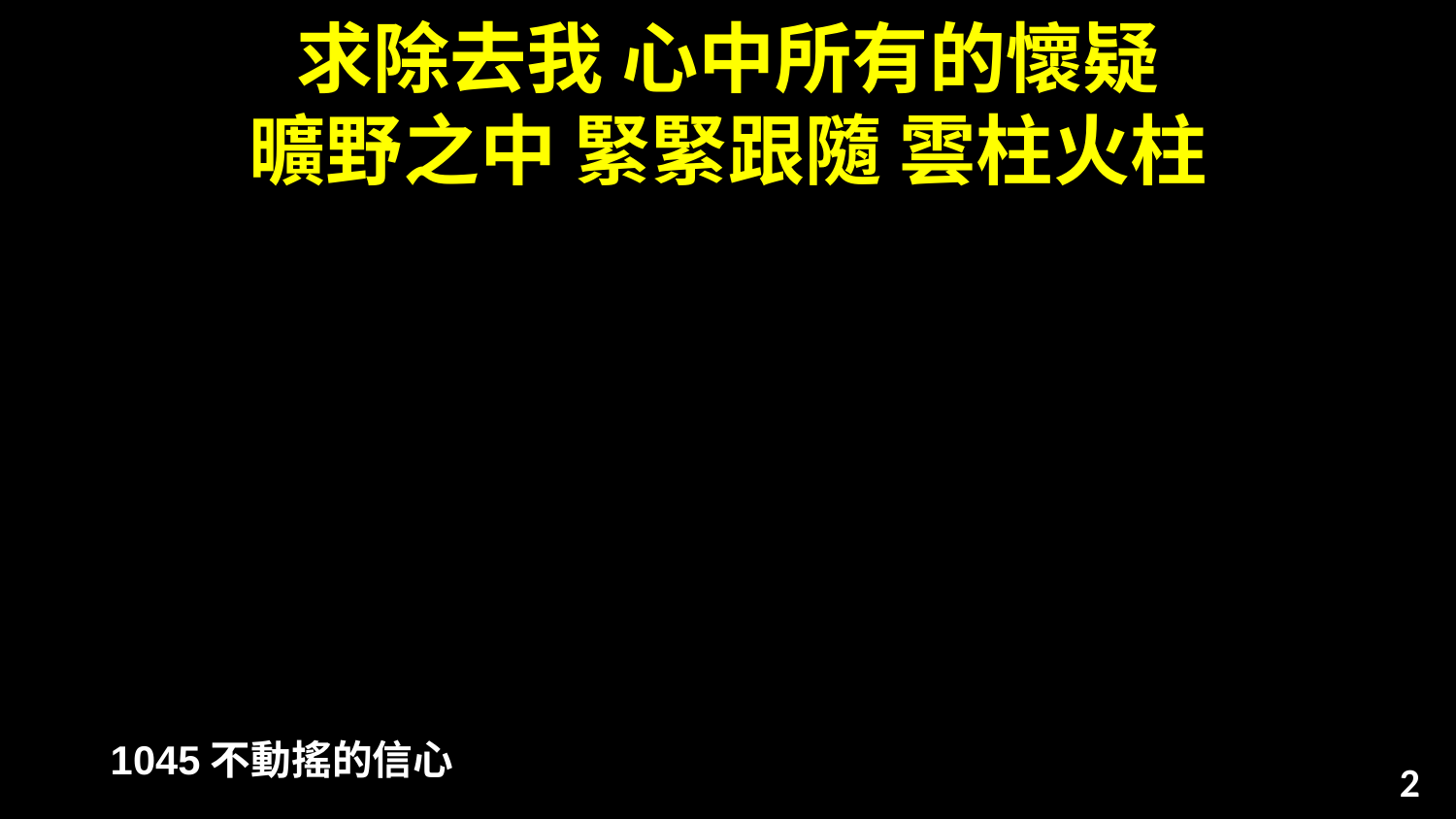

# 求除去我 心中所有的懷疑 曠野之中 緊緊跟隨 雲柱火柱
1045不動搖的信心
2